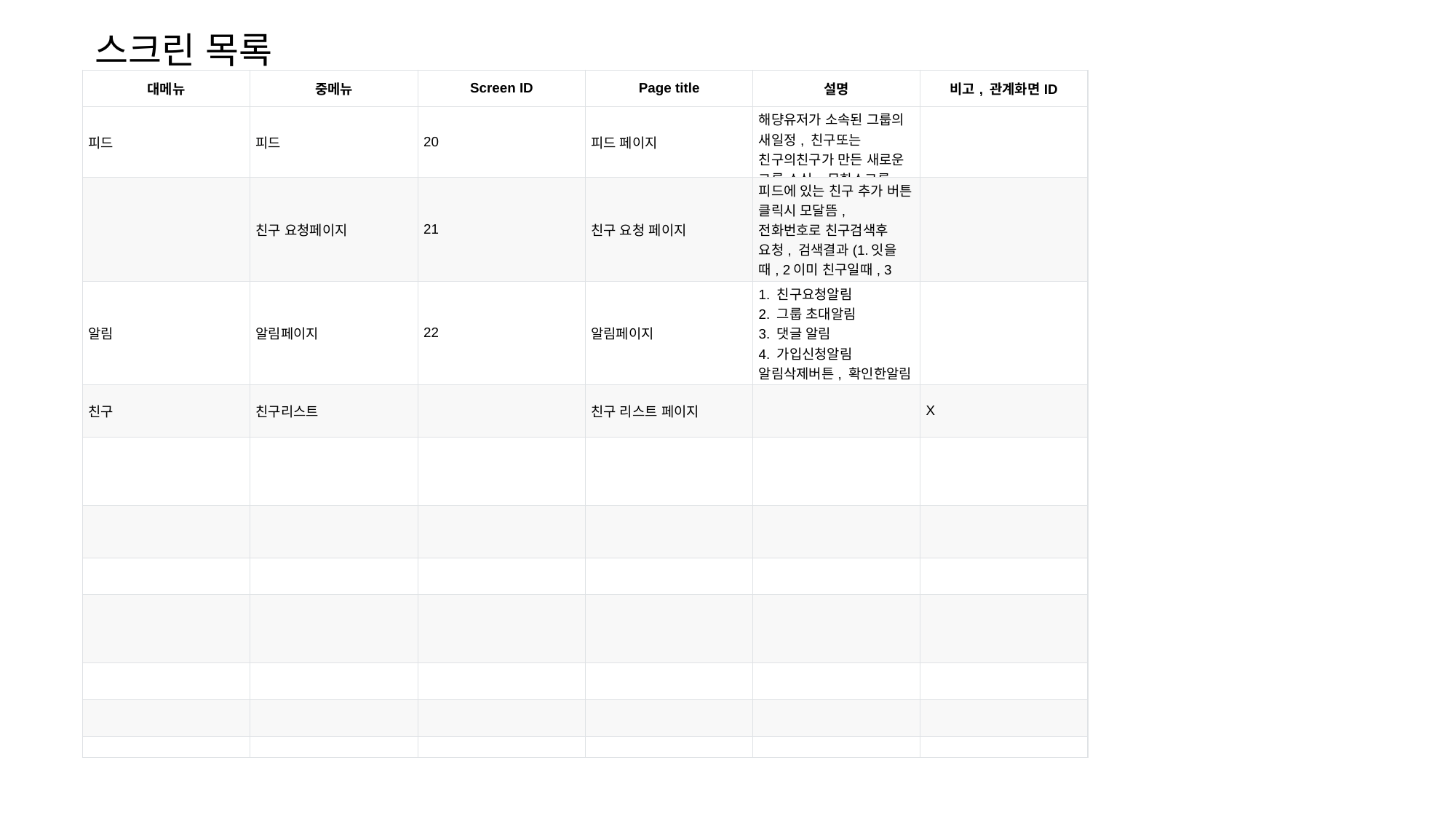

스크린 목록
| 대메뉴 | 중메뉴 | Screen ID | Page title | 설명 | 비고, 관계화면ID |
| --- | --- | --- | --- | --- | --- |
| 피드 | 피드 | 20 | 피드 페이지 | 해댱유저가 소속된 그룹의 새일정, 친구또는 친구의친구가 만든 새로운 그룹 소식, 무한스크롤 |  |
|  | 친구 요청페이지 | 21 | 친구 요청 페이지 | 피드에 있는 친구 추가 버튼 클릭시 모달뜸, 전화번호로 친구검색후 요청, 검색결과(1.잇을때, 2이미 친구일때, 3유저가 없을때) |  |
| 알림 | 알림페이지 | 22 | 알림페이지 | 1. 친구요청알림 2. 그룹 초대알림 3. 댓글 알림 4. 가입신청알림 알림삭제버튼, 확인한알림 구분 |  |
| 친구 | 친구리스트 |  | 친구 리스트 페이지 |  | X |
|  |  |  |  |  |  |
|  |  |  |  |  |  |
|  |  |  |  |  |  |
|  |  |  |  |  |  |
|  |  |  |  |  |  |
|  |  |  |  |  |  |
|  |  |  |  |  |  |